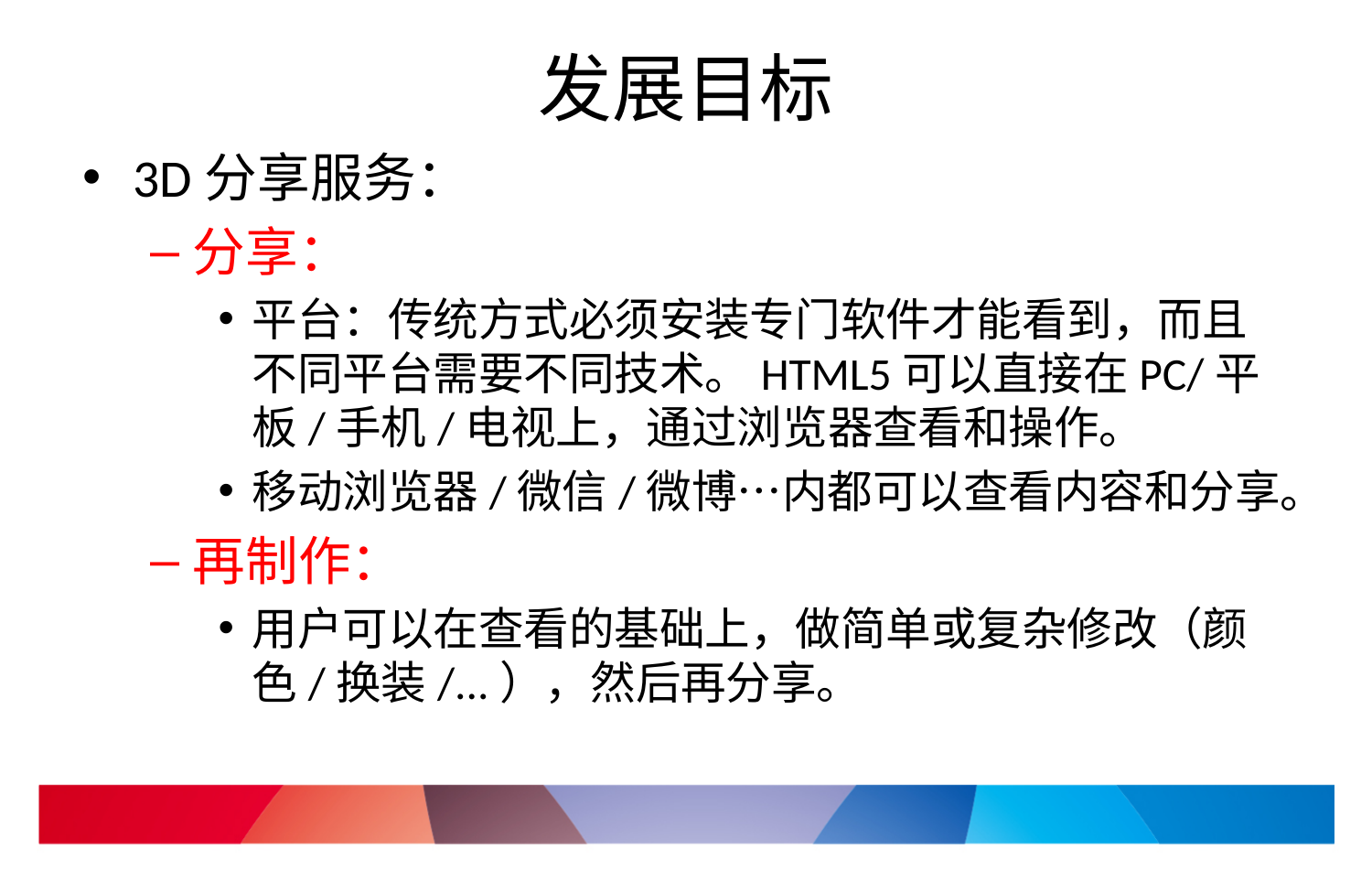

# 发展目标
3D分享服务：
分享：
平台：传统方式必须安装专门软件才能看到，而且不同平台需要不同技术。HTML5可以直接在PC/平板/手机/电视上，通过浏览器查看和操作。
移动浏览器/微信/微博…内都可以查看内容和分享。
再制作：
用户可以在查看的基础上，做简单或复杂修改（颜色/换装/...），然后再分享。